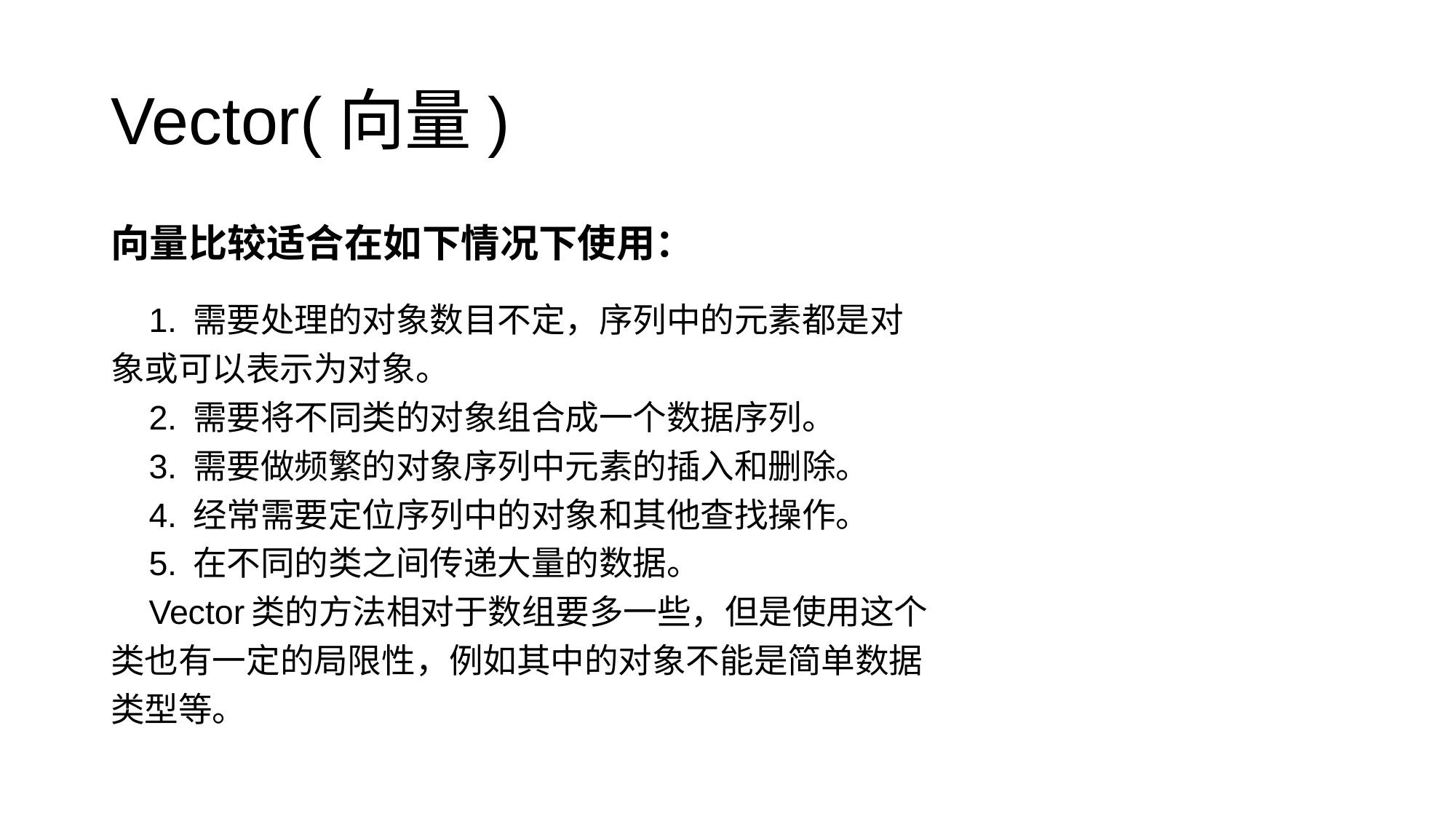

# Vector(向量)
向量比较适合在如下情况下使用：

    1. 需要处理的对象数目不定，序列中的元素都是对
象或可以表示为对象。
    2. 需要将不同类的对象组合成一个数据序列。
    3. 需要做频繁的对象序列中元素的插入和删除。
    4. 经常需要定位序列中的对象和其他查找操作。
    5. 在不同的类之间传递大量的数据。
    Vector类的方法相对于数组要多一些，但是使用这个
类也有一定的局限性，例如其中的对象不能是简单数据
类型等。